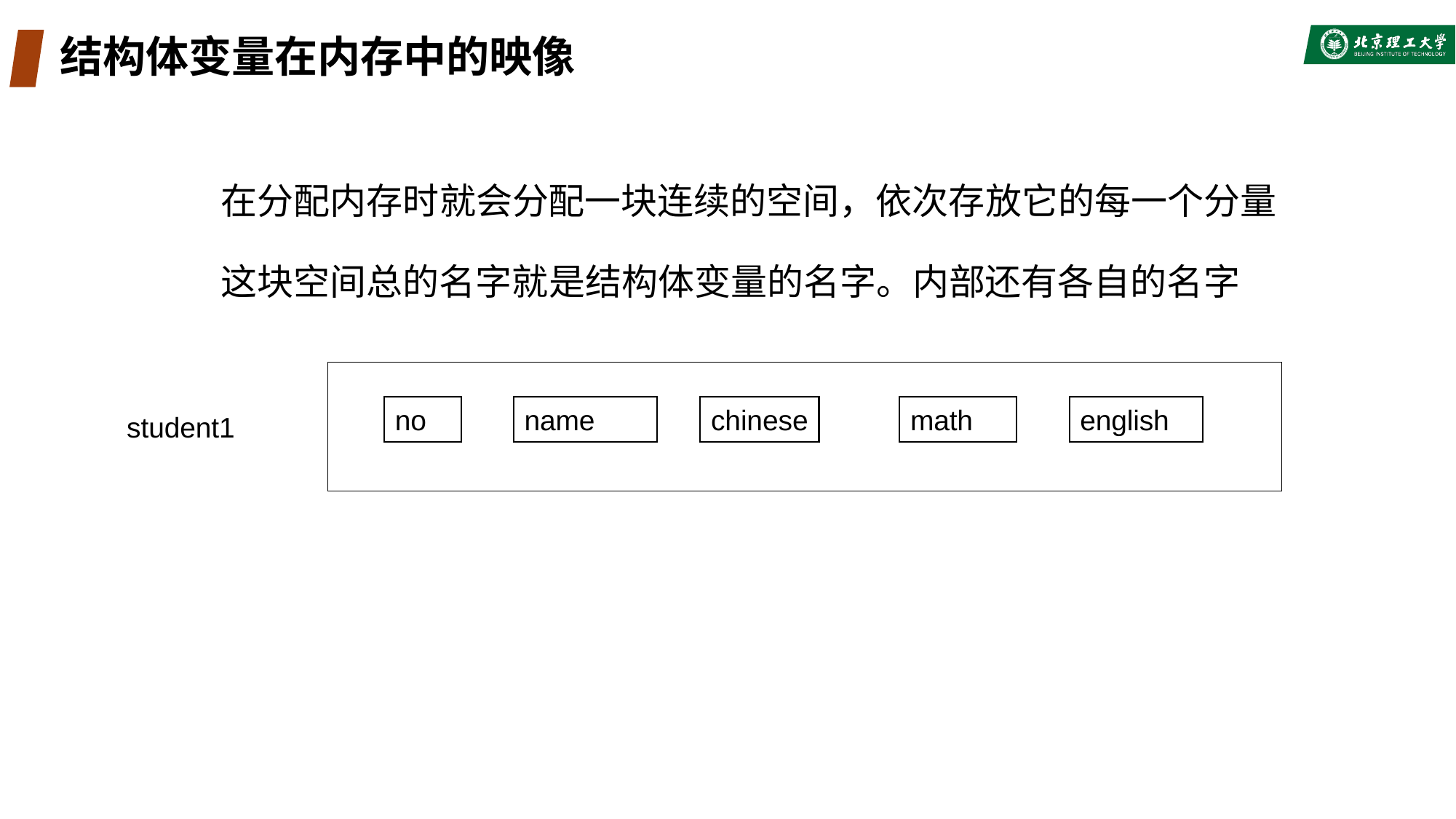

# 结构体变量在内存中的映像
在分配内存时就会分配一块连续的空间，依次存放它的每一个分量
这块空间总的名字就是结构体变量的名字。内部还有各自的名字

no
name
chinese
math
english
student1